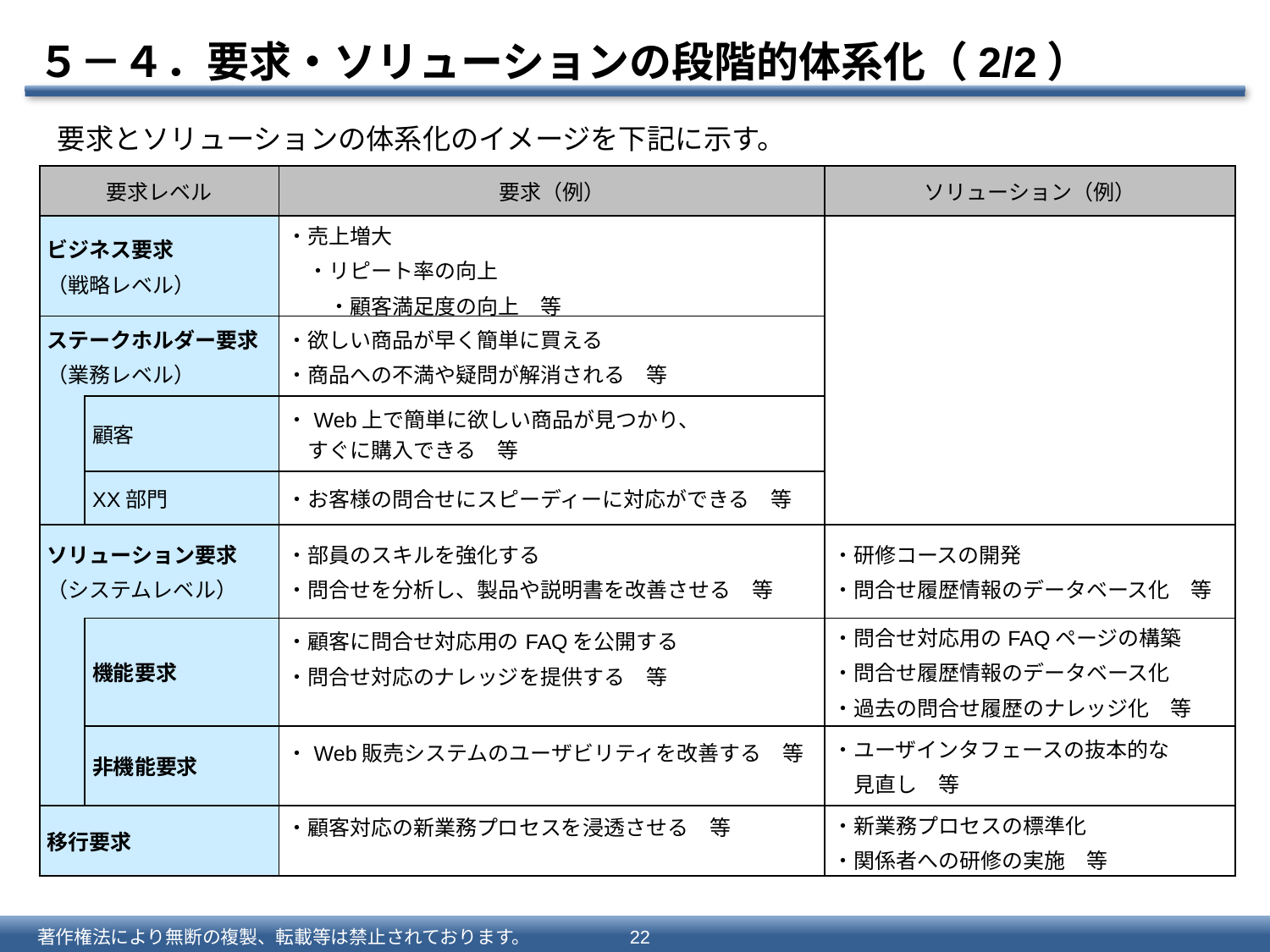

# ５－４．要求・ソリューションの段階的体系化（2/2）
要求とソリューションの体系化のイメージを下記に示す。
| 要求レベル |  | 要求（例） | ソリューション（例） |
| --- | --- | --- | --- |
| ビジネス要求 （戦略レベル） |  | ・売上増大 　・リピート率の向上 　　・顧客満足度の向上　等 |  |
| ステークホルダー要求 （業務レベル） |  | ・欲しい商品が早く簡単に買える ・商品への不満や疑問が解消される　等 |  |
|  | 顧客 | ・Web上で簡単に欲しい商品が見つかり、 　すぐに購入できる　等 |  |
|  | XX部門 | ・お客様の問合せにスピーディーに対応ができる　等 |  |
| ソリューション要求 （システムレベル） |  | ・部員のスキルを強化する ・問合せを分析し、製品や説明書を改善させる　等 | ・研修コースの開発 ・問合せ履歴情報のデータベース化　等 |
|  | 機能要求 | ・顧客に問合せ対応用のFAQを公開する ・問合せ対応のナレッジを提供する　等 | ・問合せ対応用のFAQページの構築 ・問合せ履歴情報のデータベース化 ・過去の問合せ履歴のナレッジ化　等 |
|  | 非機能要求 | ・Web販売システムのユーザビリティを改善する　等 | ・ユーザインタフェースの抜本的な 　見直し　等 |
| 移行要求 |  | ・顧客対応の新業務プロセスを浸透させる　等 | ・新業務プロセスの標準化 ・関係者への研修の実施　等 |